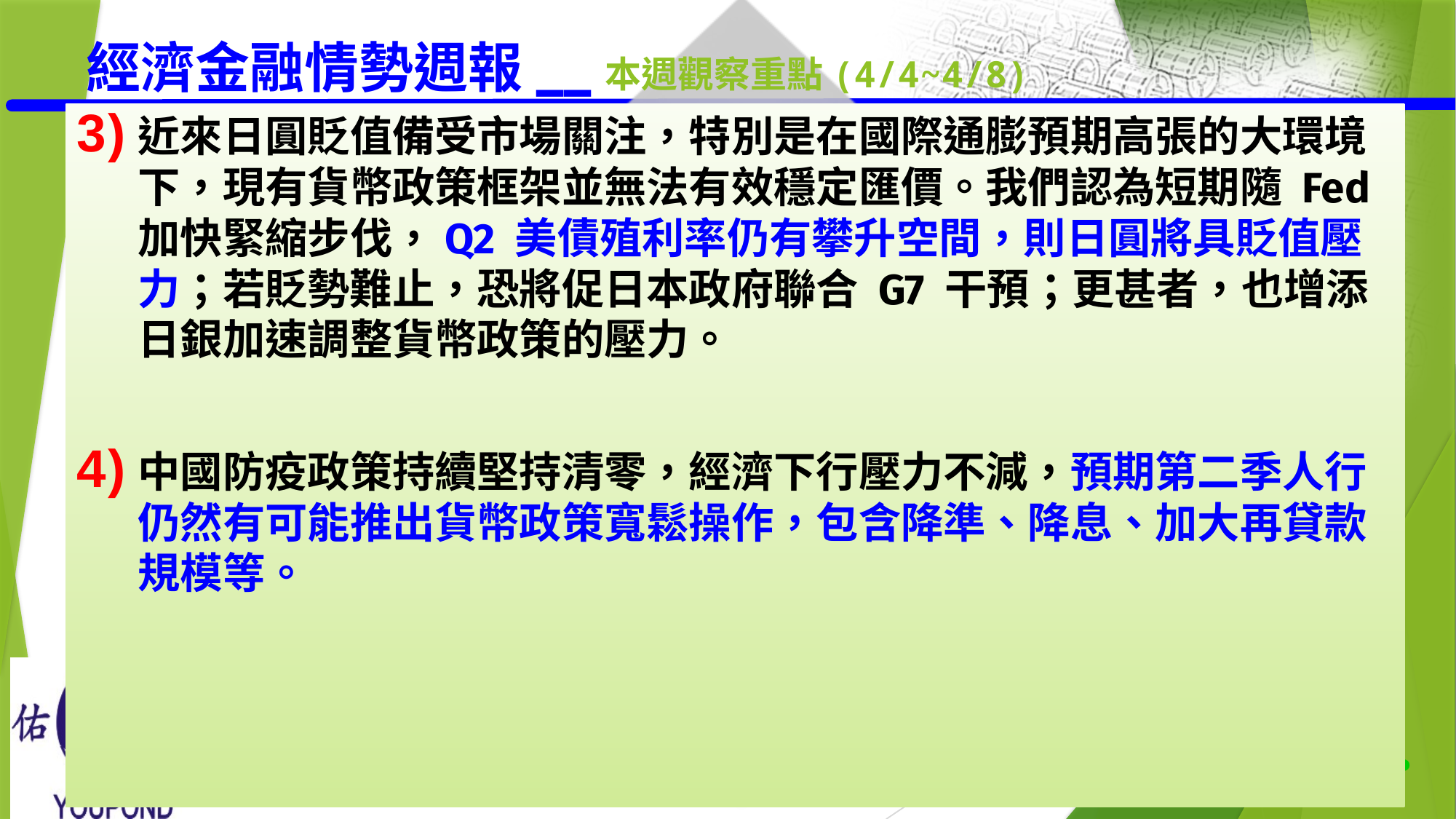

# 經濟金融情勢週報__本週觀察重點(4/4~4/8)
近來日圓貶值備受市場關注，特別是在國際通膨預期高張的大環境下，現有貨幣政策框架並無法有效穩定匯價。我們認為短期隨 Fed 加快緊縮步伐，Q2 美債殖利率仍有攀升空間，則日圓將具貶值壓力；若貶勢難止，恐將促日本政府聯合 G7 干預；更甚者，也增添日銀加速調整貨幣政策的壓力。

中國防疫政策持續堅持清零，經濟下行壓力不減，預期第二季人行仍然有可能推出貨幣政策寬鬆操作，包含降準、降息、加大再貸款規模等。